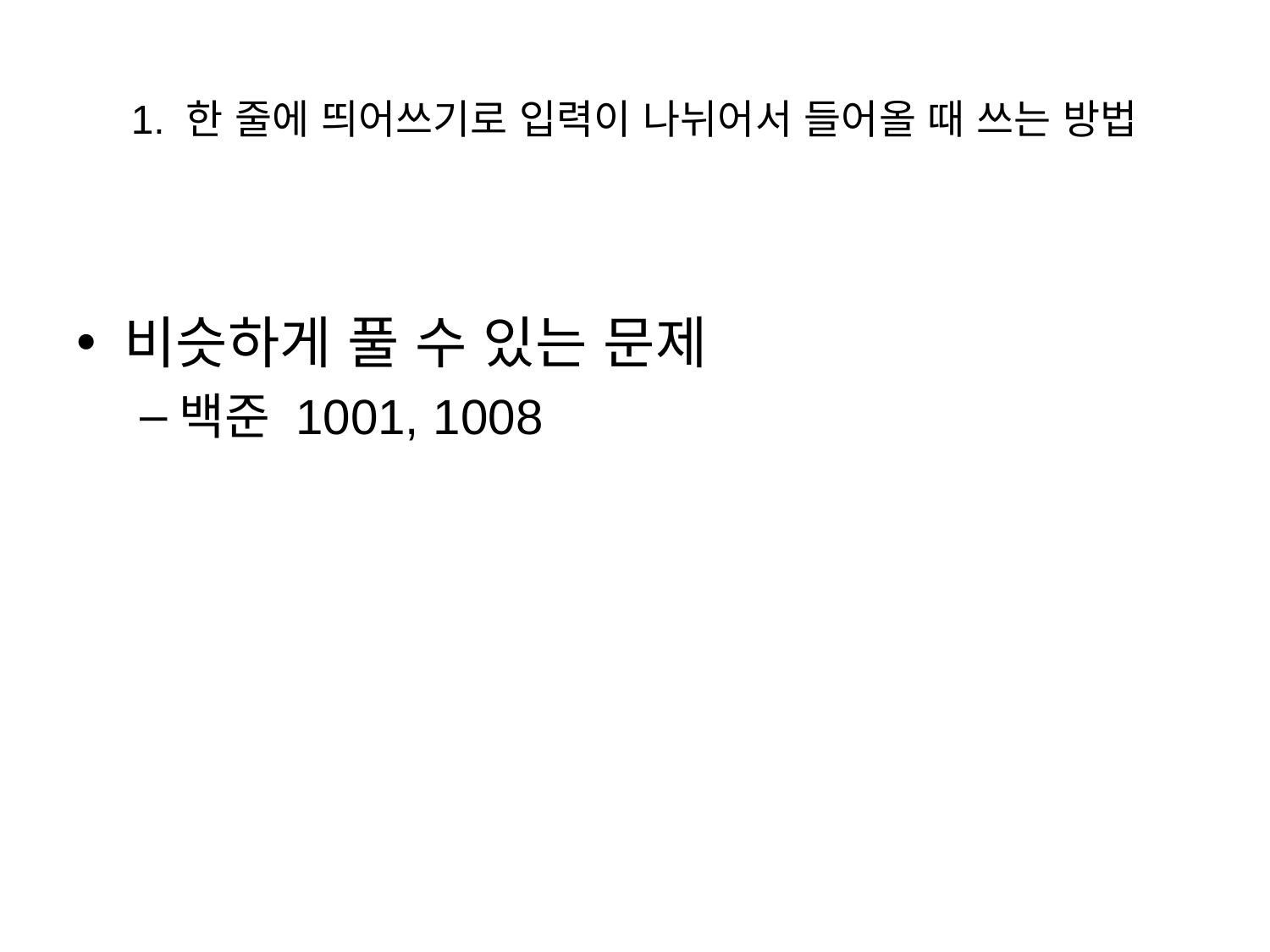

# 1. 한 줄에 띄어쓰기로 입력이 나뉘어서 들어올 때 쓰는 방법

비슷하게 풀 수 있는 문제
백준 1001, 1008